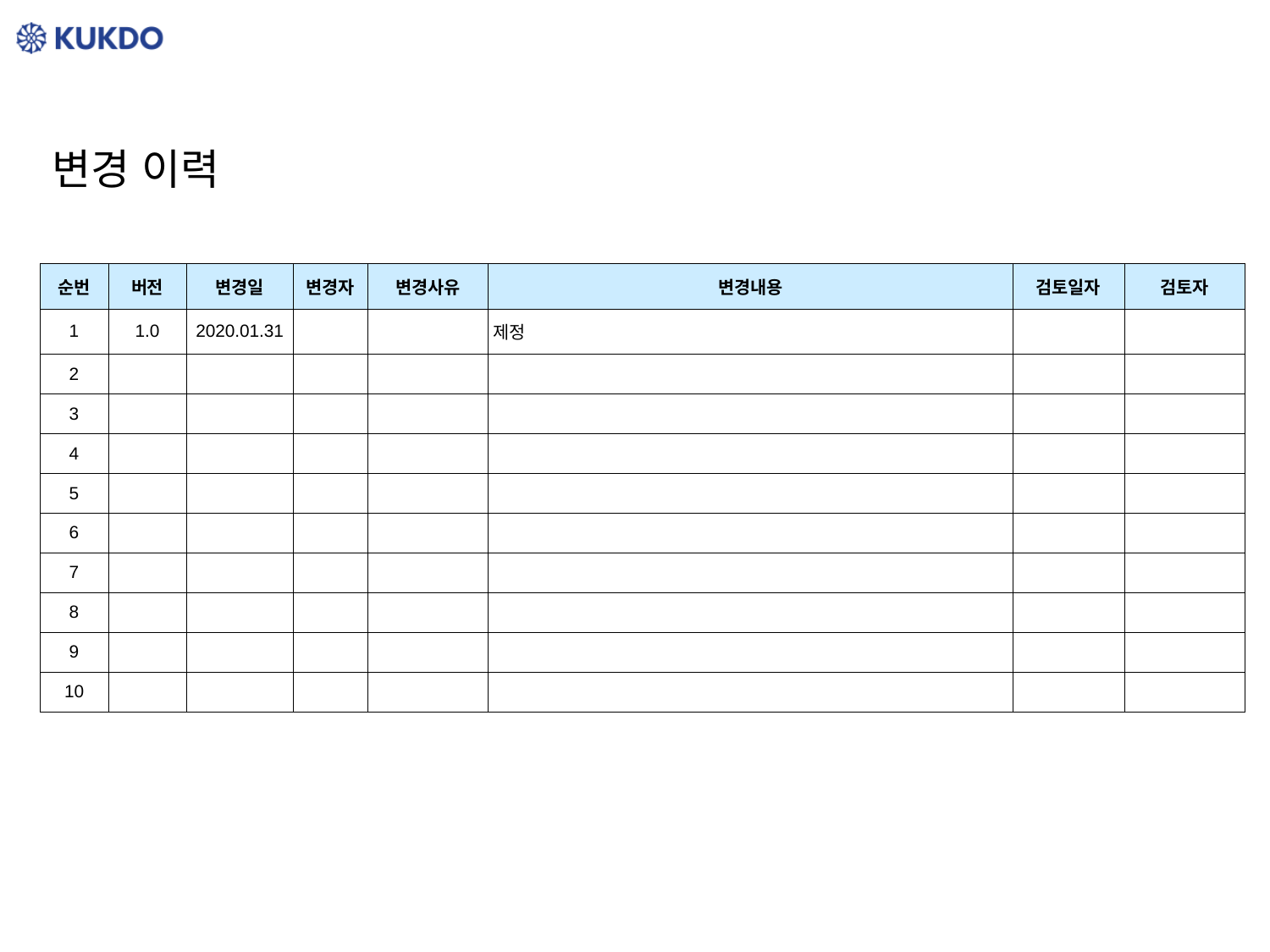

변경 이력
| 순번 | 버전 | 변경일 | 변경자 | 변경사유 | 변경내용 | 검토일자 | 검토자 |
| --- | --- | --- | --- | --- | --- | --- | --- |
| 1 | 1.0 | 2020.01.31 |  |  | 제정 |  |  |
| 2 |  |  |  |  |  |  |  |
| 3 |  |  |  |  |  |  |  |
| 4 |  |  |  |  |  |  |  |
| 5 |  |  |  |  |  |  |  |
| 6 |  |  |  |  |  |  |  |
| 7 |  |  |  |  |  |  |  |
| 8 |  |  |  |  |  |  |  |
| 9 |  |  |  |  |  |  |  |
| 10 |  |  |  |  |  |  |  |